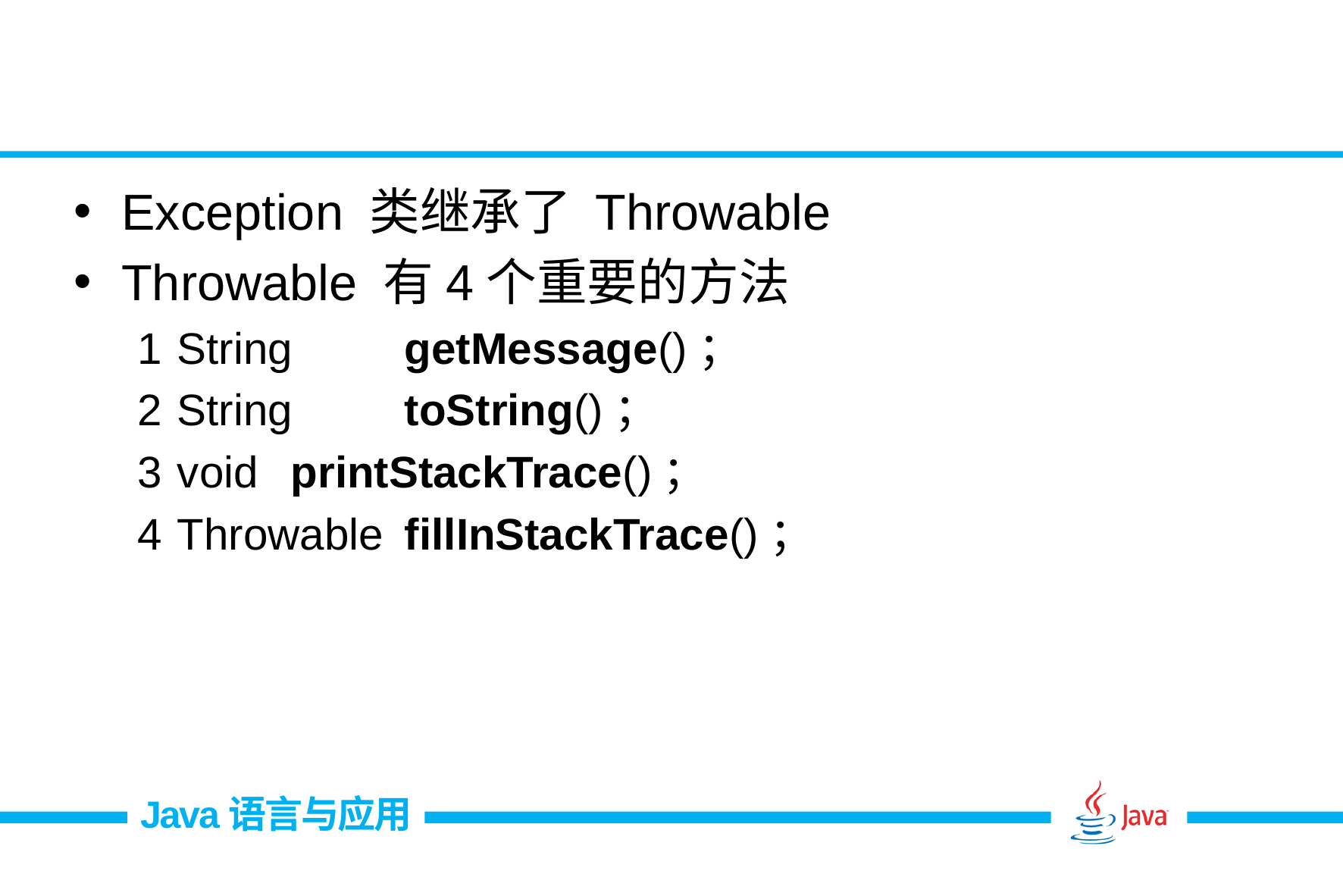

#
Exception 类继承了 Throwable
Throwable 有4个重要的方法
String	getMessage()；
String	toString()；
void	printStackTrace()；
Throwable	fillInStackTrace()；

55